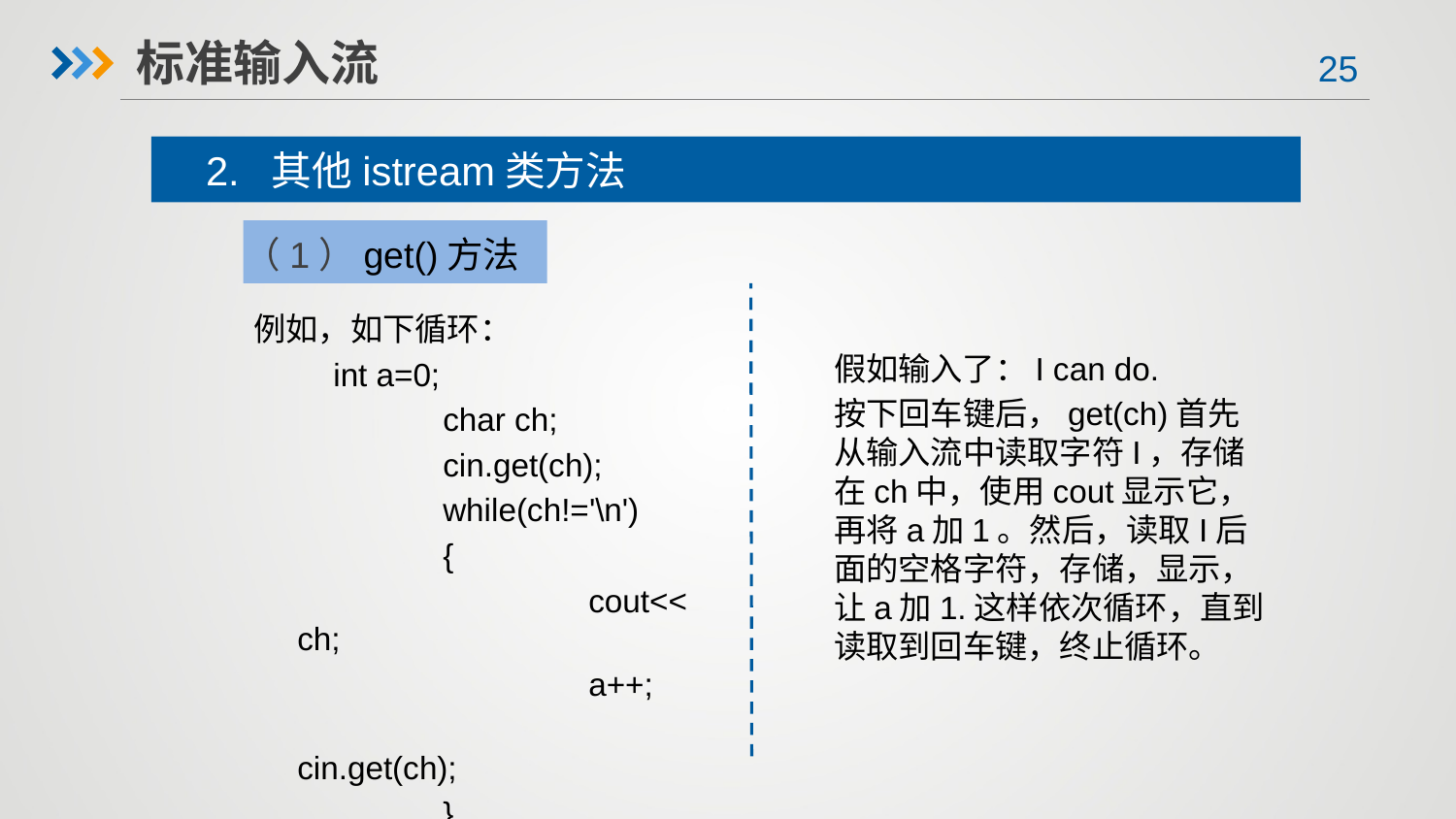

标准输入流

2.  其他istream类方法

（1）get()方法
例如，如下循环：
    int a=0;
	char ch;
	cin.get(ch);
	while(ch!='\n')
	{
		cout<< ch;
		a++;
		cin.get(ch);
	}
假如输入了：I can do.
按下回车键后，get(ch)首先从输入流中读取字符I，存储在ch中，使用cout显示它，再将a加1。然后，读取I后面的空格字符，存储，显示，让a加1.这样依次循环，直到读取到回车键，终止循环。